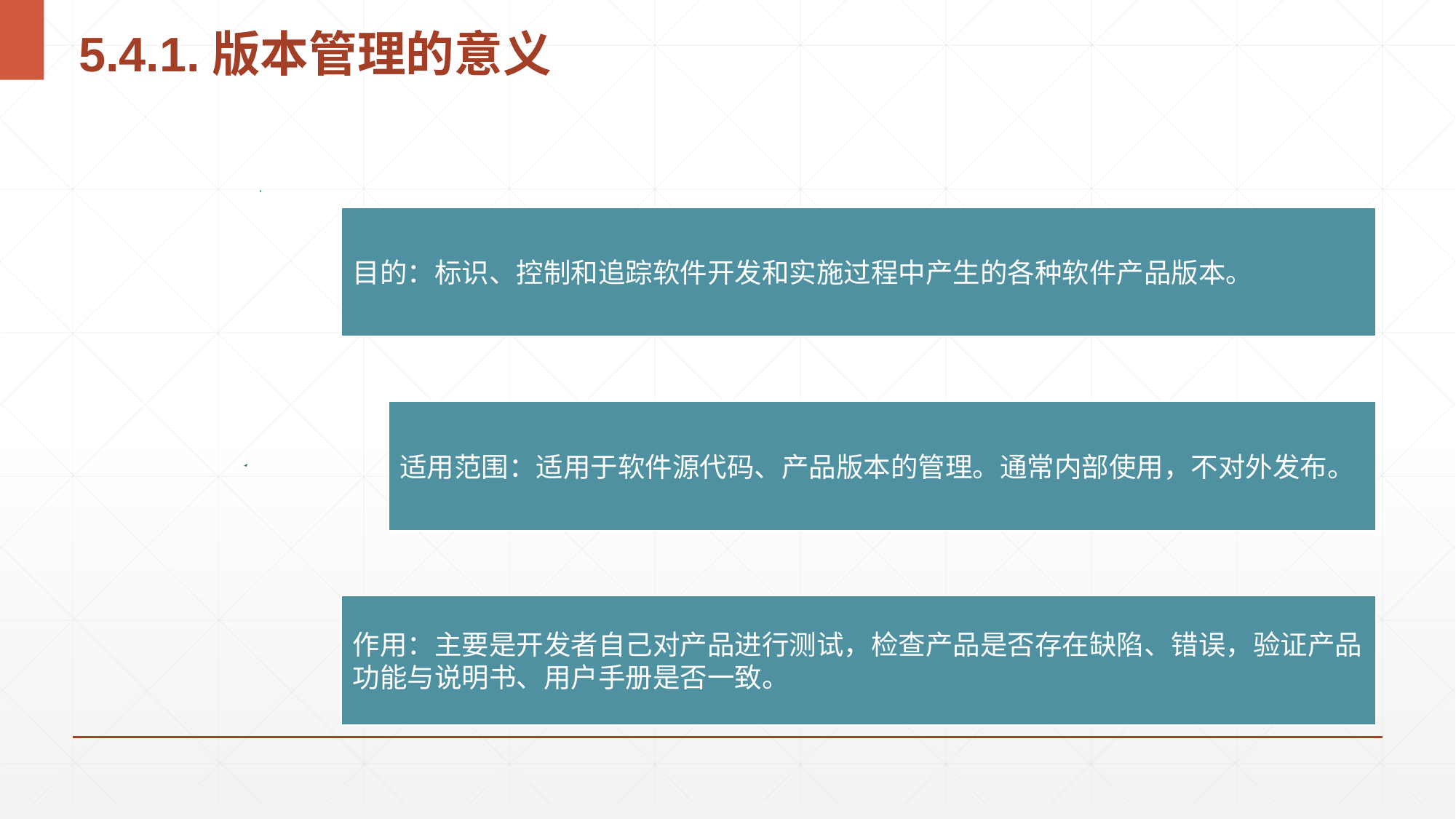

# 5.4.1.版本管理的意义

目的：标识、控制和追踪软件开发和实施过程中产生的各种软件产品版本。
适用范围：适用于软件源代码、产品版本的管理。通常内部使用，不对外发布。
作用：主要是开发者自己对产品进行测试，检查产品是否存在缺陷、错误，验证产品功能与说明书、用户手册是否一致。